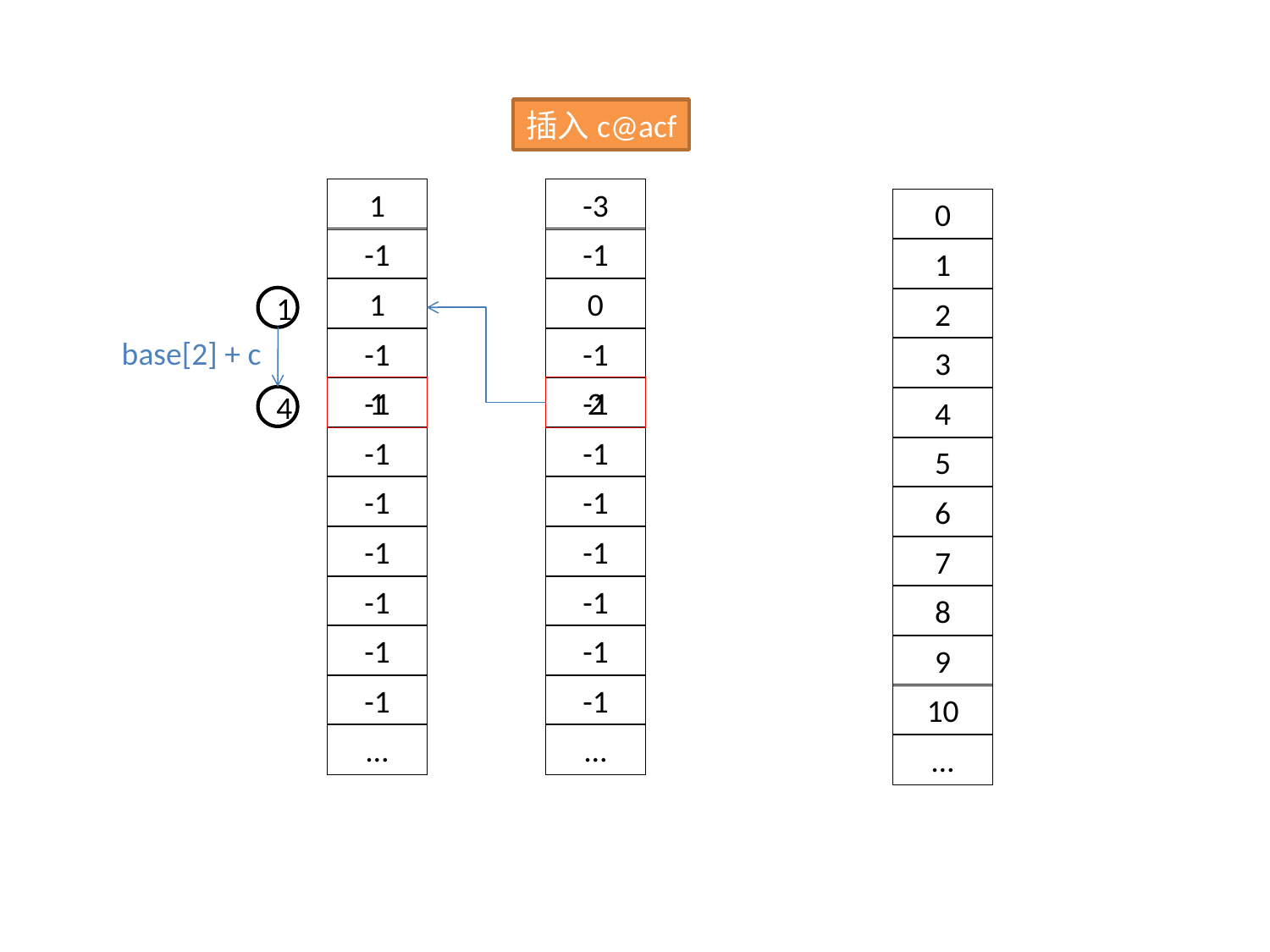

插入c@acf
1
-3
0
-1
-1
1
1
0
1
2
base[2] + c
-1
-1
3
-1
1
-1
2
4
4
-1
-1
5
-1
-1
6
-1
-1
7
-1
-1
8
-1
-1
9
-1
-1
10
…
…
…